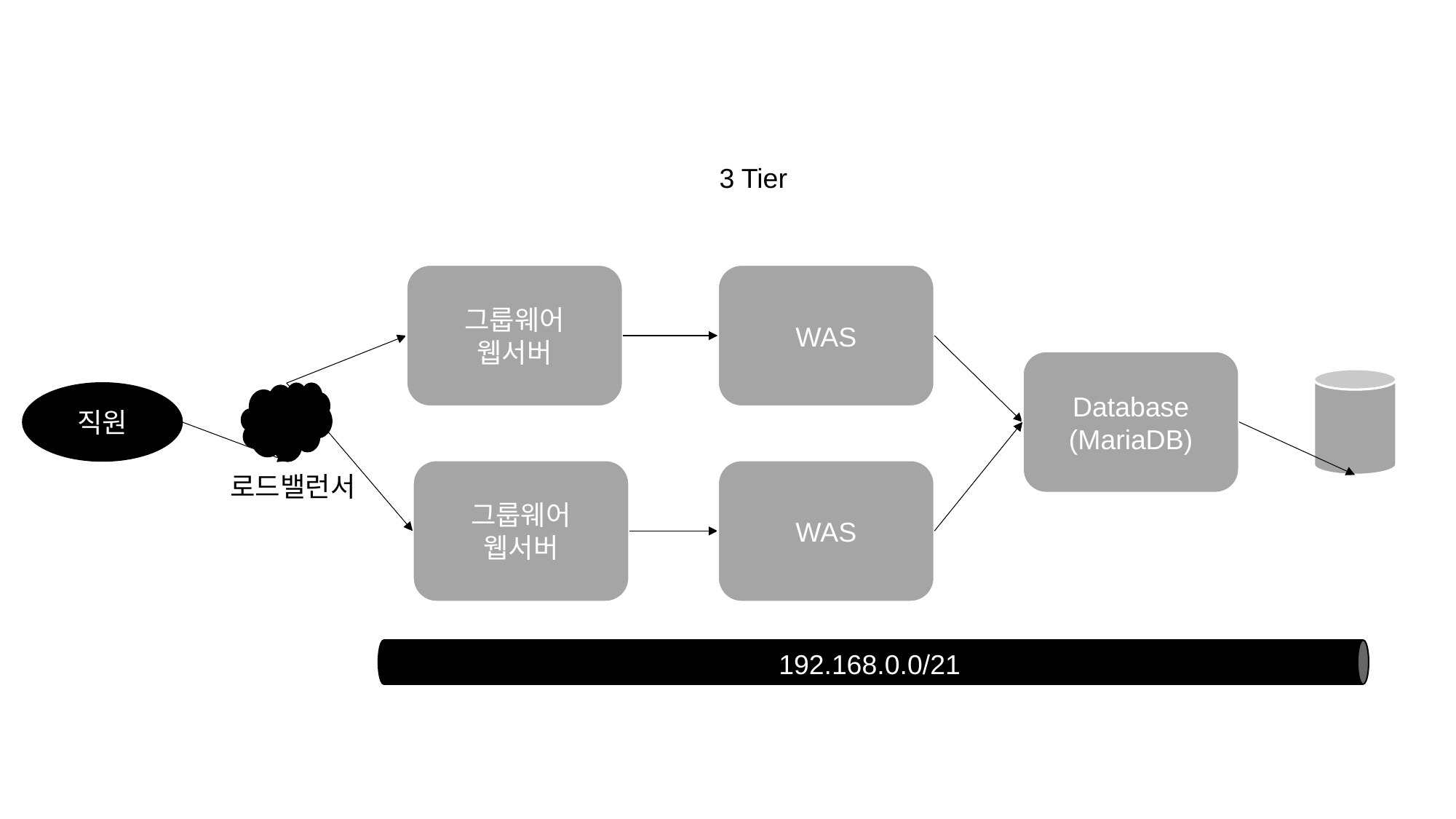

3 Tier

WAS
그룹웨어
웹서버
Database
(MariaDB)

직원

WAS
그룹웨어
웹서버
로드밸런서
192.168.0.0/21